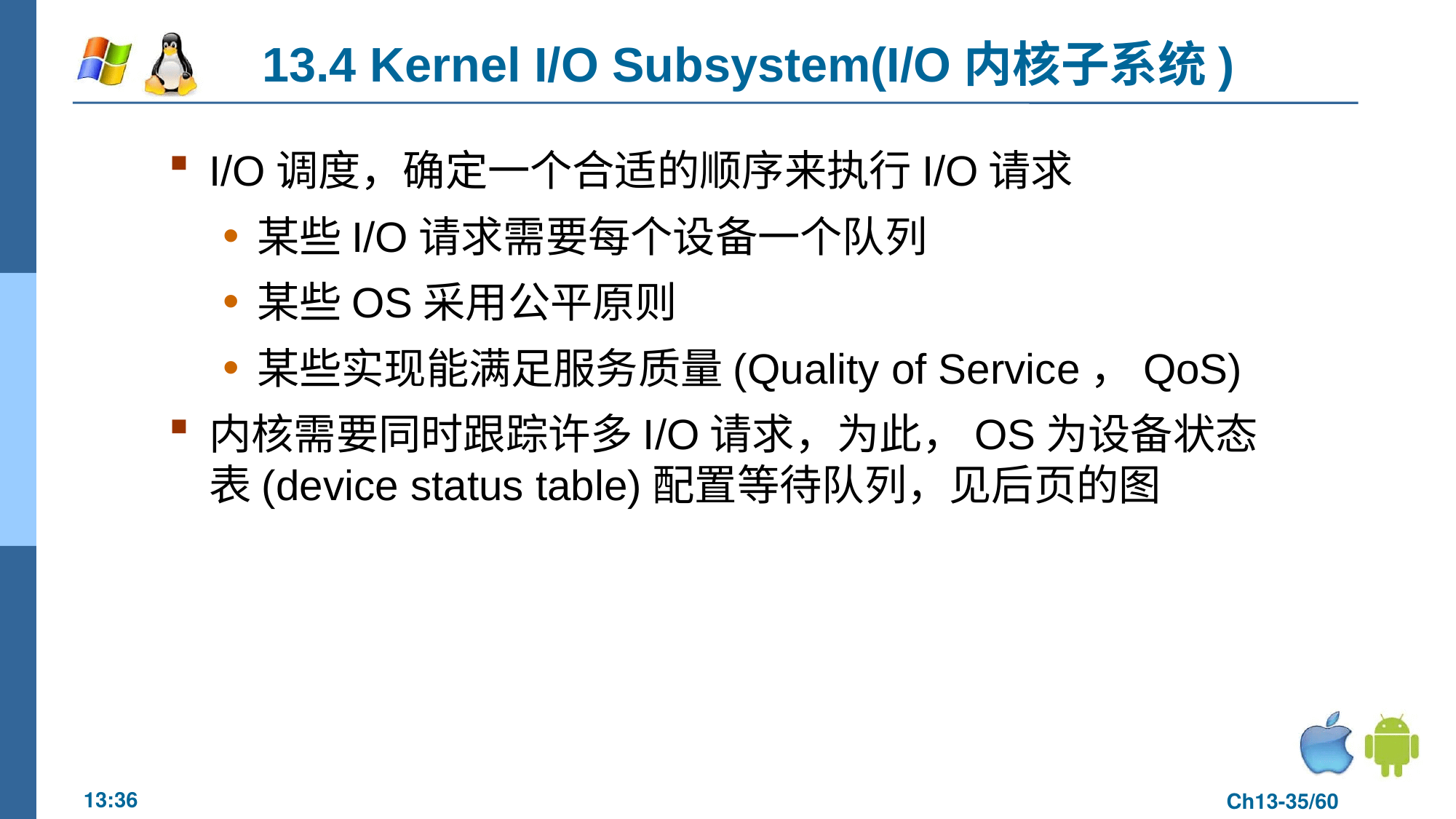

# 13.4 Kernel I/O Subsystem(I/O内核子系统)
I/O调度，确定一个合适的顺序来执行I/O请求
某些I/O请求需要每个设备一个队列
某些OS采用公平原则
某些实现能满足服务质量(Quality of Service，QoS)
内核需要同时跟踪许多I/O请求，为此，OS为设备状态表(device status table)配置等待队列，见后页的图